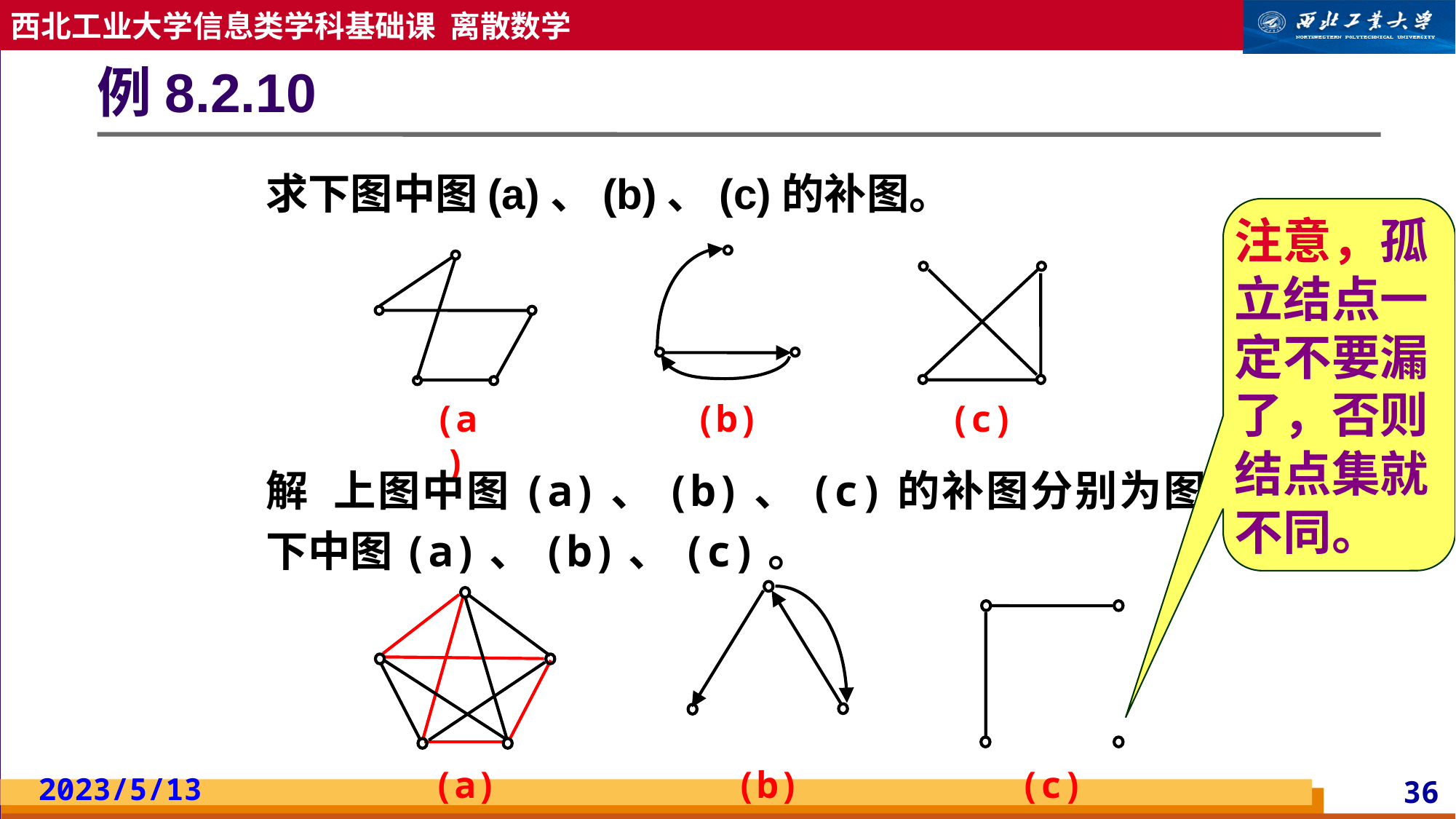

# 例8.2.10
求下图中图(a)、(b)、(c)的补图。
注意，孤立结点一定不要漏了，否则结点集就不同。

(a)

(c)

(b)
解  上图中图(a)、(b)、(c)的补图分别为图下中图(a)、(b)、(c)。

(b)

(a)

(c)

2023/5/13